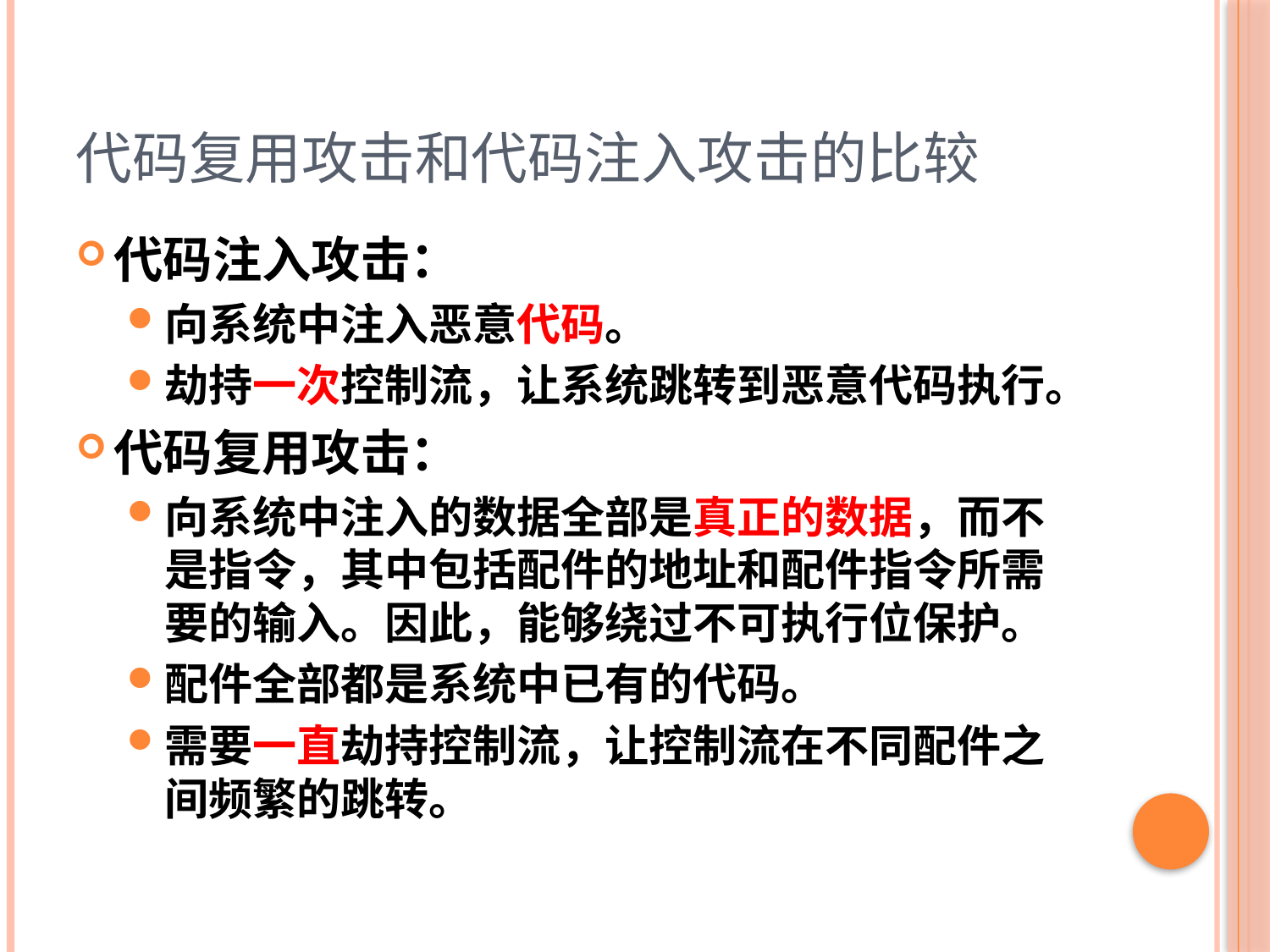

# 代码复用攻击和代码注入攻击的比较
代码注入攻击：
向系统中注入恶意代码。
劫持一次控制流，让系统跳转到恶意代码执行。
代码复用攻击：
向系统中注入的数据全部是真正的数据，而不是指令，其中包括配件的地址和配件指令所需要的输入。因此，能够绕过不可执行位保护。
配件全部都是系统中已有的代码。
需要一直劫持控制流，让控制流在不同配件之间频繁的跳转。